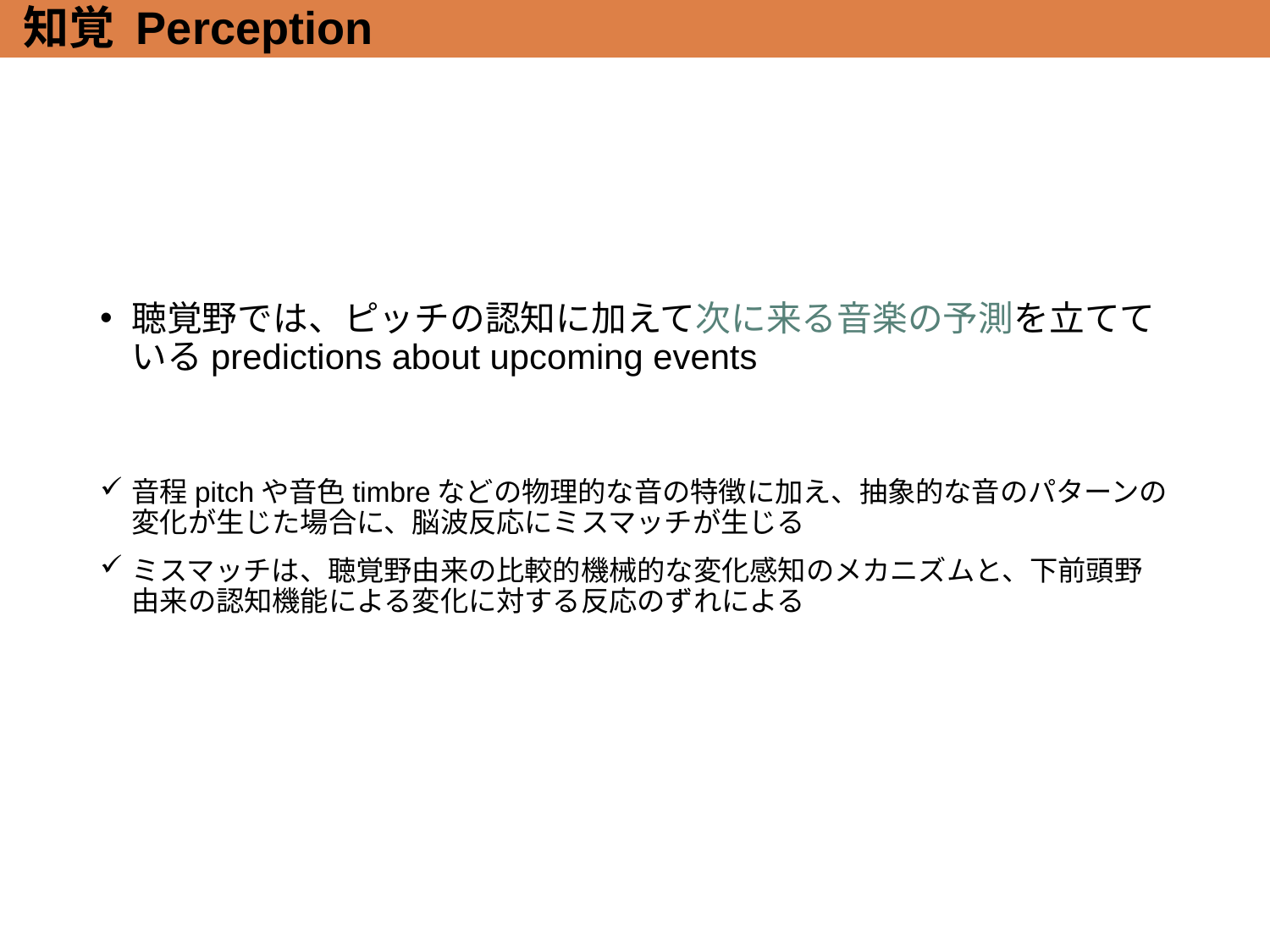

# 知覚 Perception
聴覚野では、ピッチの認知に加えて次に来る音楽の予測を立てているpredictions about upcoming events
音程pitchや音色timbreなどの物理的な音の特徴に加え、抽象的な音のパターンの変化が生じた場合に、脳波反応にミスマッチが生じる
ミスマッチは、聴覚野由来の比較的機械的な変化感知のメカニズムと、下前頭野由来の認知機能による変化に対する反応のずれによる